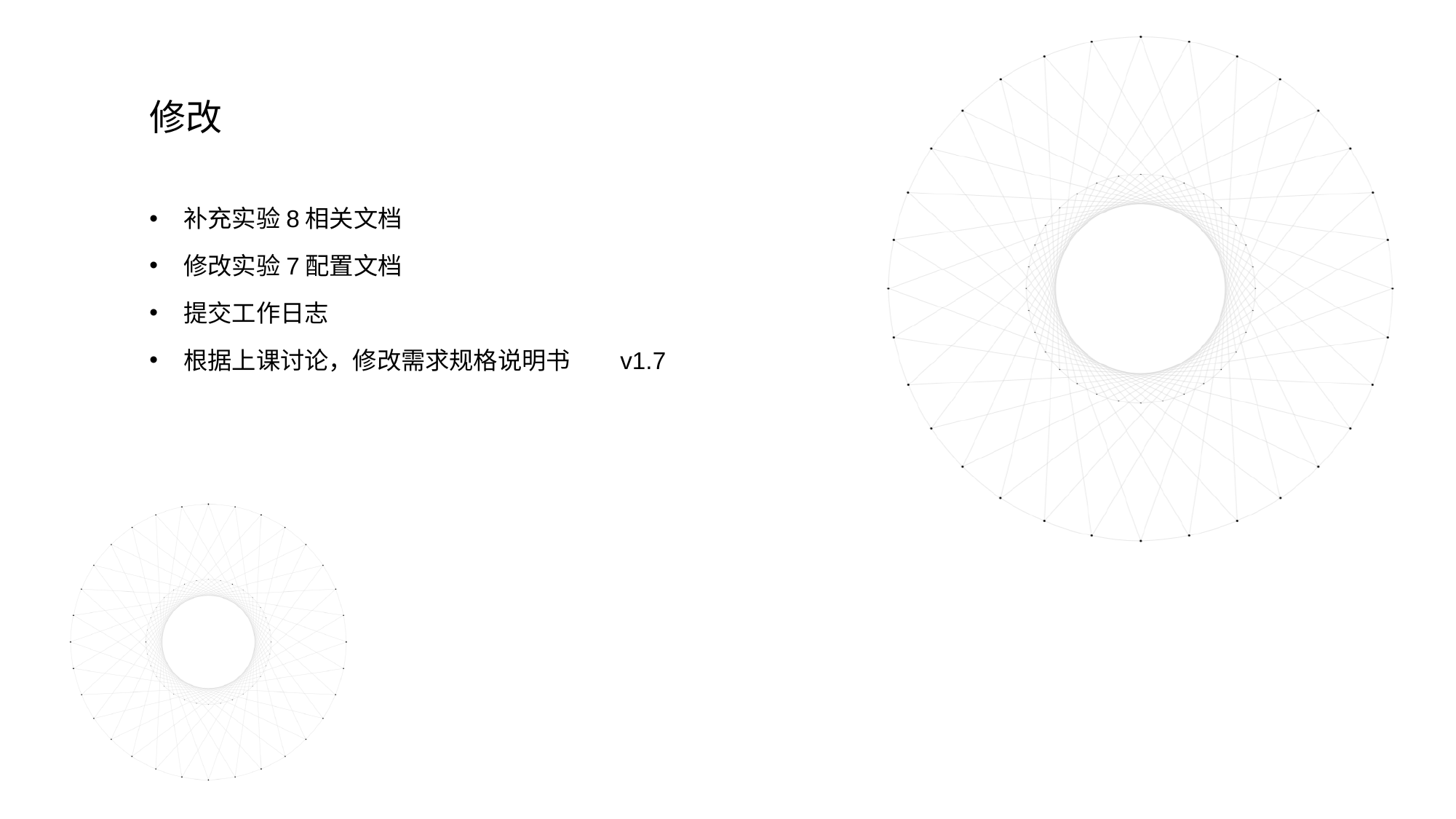

修改
补充实验8相关文档
修改实验7配置文档
提交工作日志
根据上课讨论，修改需求规格说明书	v1.7